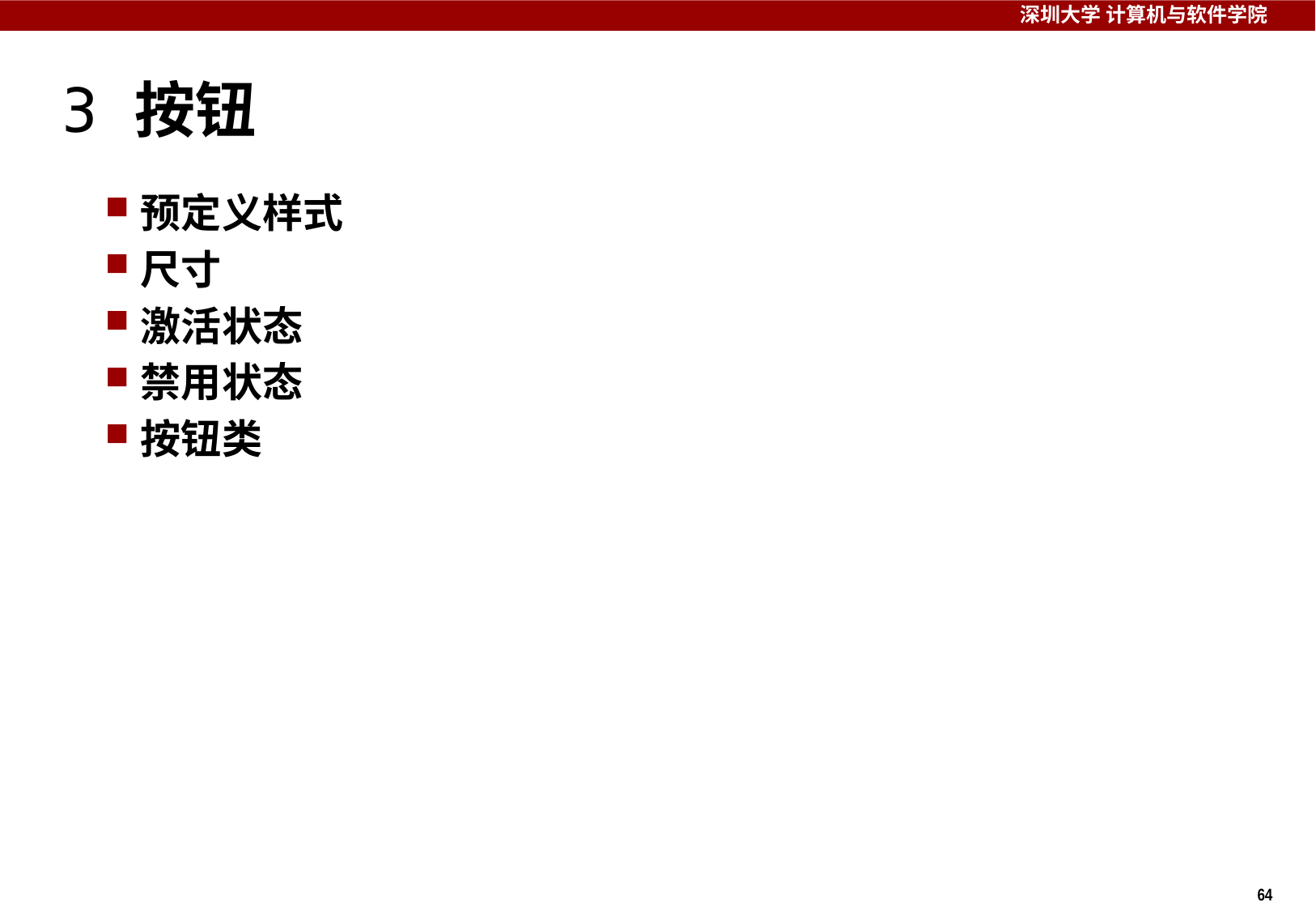

# 3 按钮
预定义样式
尺寸
激活状态
禁用状态
按钮类